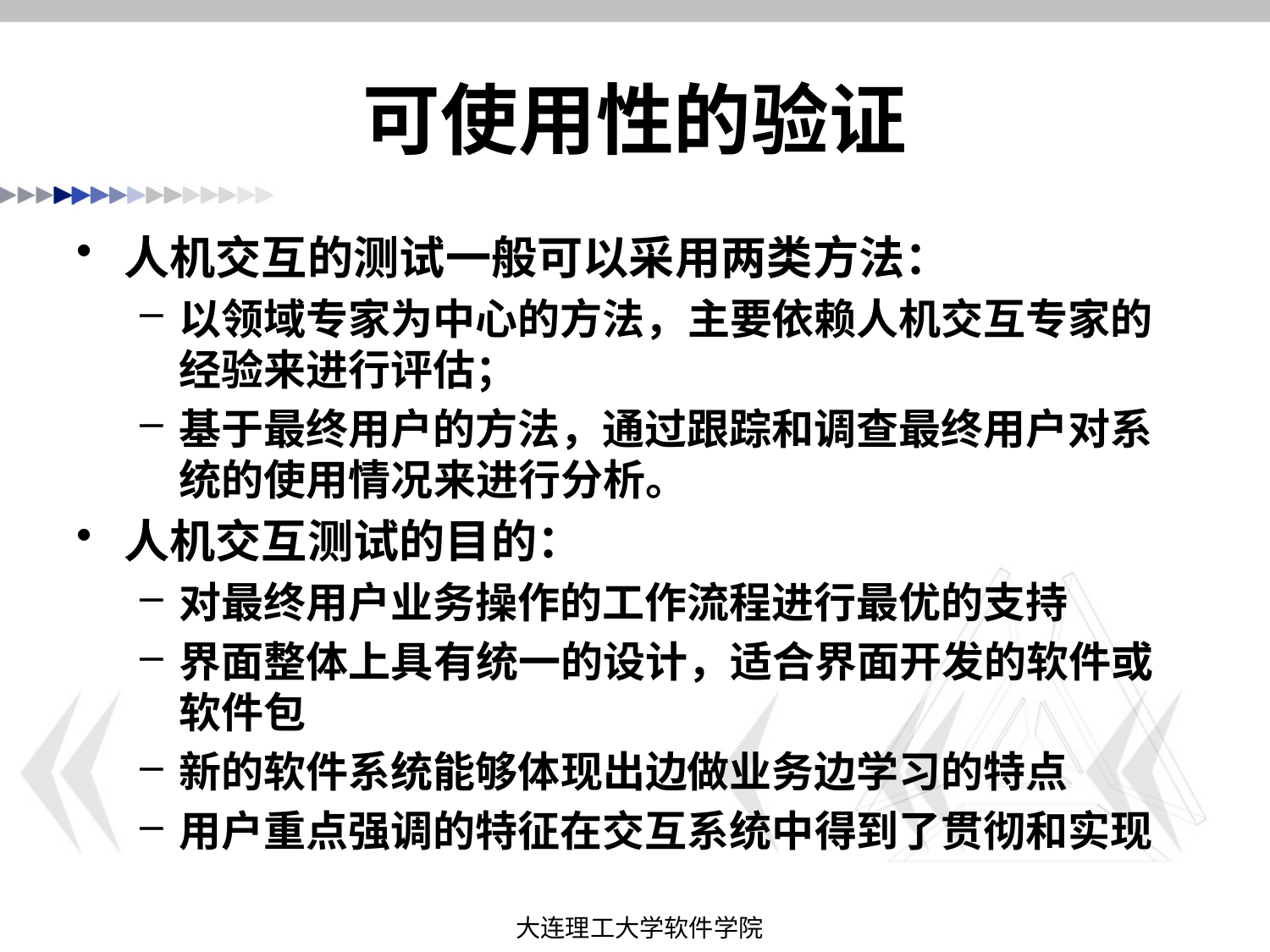

# 可使用性的验证
人机交互的测试一般可以采用两类方法：
以领域专家为中心的方法，主要依赖人机交互专家的经验来进行评估；
基于最终用户的方法，通过跟踪和调查最终用户对系统的使用情况来进行分析。
人机交互测试的目的：
对最终用户业务操作的工作流程进行最优的支持
界面整体上具有统一的设计，适合界面开发的软件或软件包
新的软件系统能够体现出边做业务边学习的特点
用户重点强调的特征在交互系统中得到了贯彻和实现

大连理工大学软件学院
20